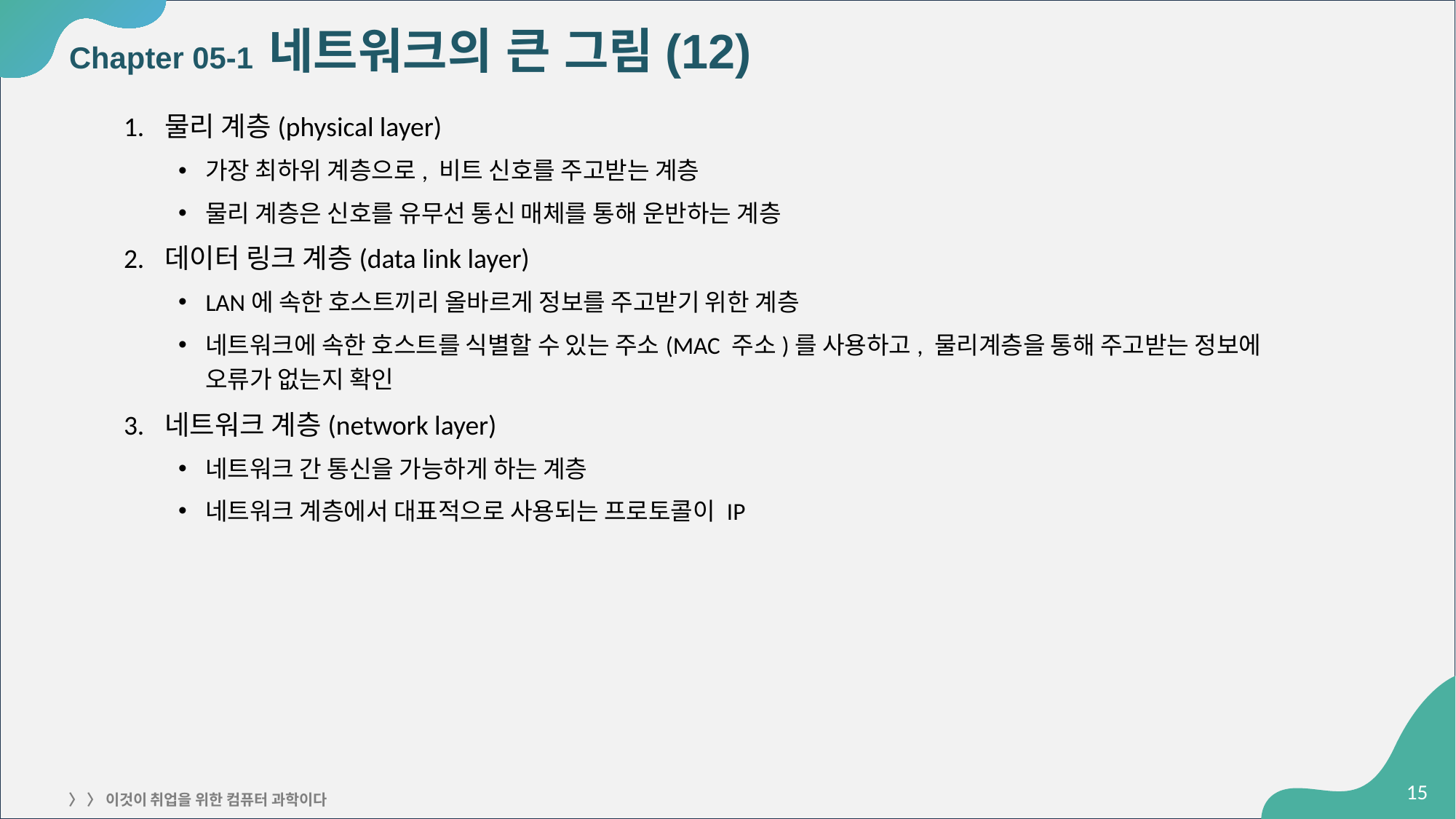

# Chapter 05-1 네트워크의 큰 그림(12)
물리 계층(physical layer)
가장 최하위 계층으로, 비트 신호를 주고받는 계층
물리 계층은 신호를 유무선 통신 매체를 통해 운반하는 계층
데이터 링크 계층(data link layer)
LAN에 속한 호스트끼리 올바르게 정보를 주고받기 위한 계층
네트워크에 속한 호스트를 식별할 수 있는 주소(MAC 주소)를 사용하고, 물리계층을 통해 주고받는 정보에
오류가 없는지 확인
네트워크 계층(network layer)
네트워크 간 통신을 가능하게 하는 계층
네트워크 계층에서 대표적으로 사용되는 프로토콜이 IP
15
〉 〉 이것이 취업을 위한 컴퓨터 과학이다